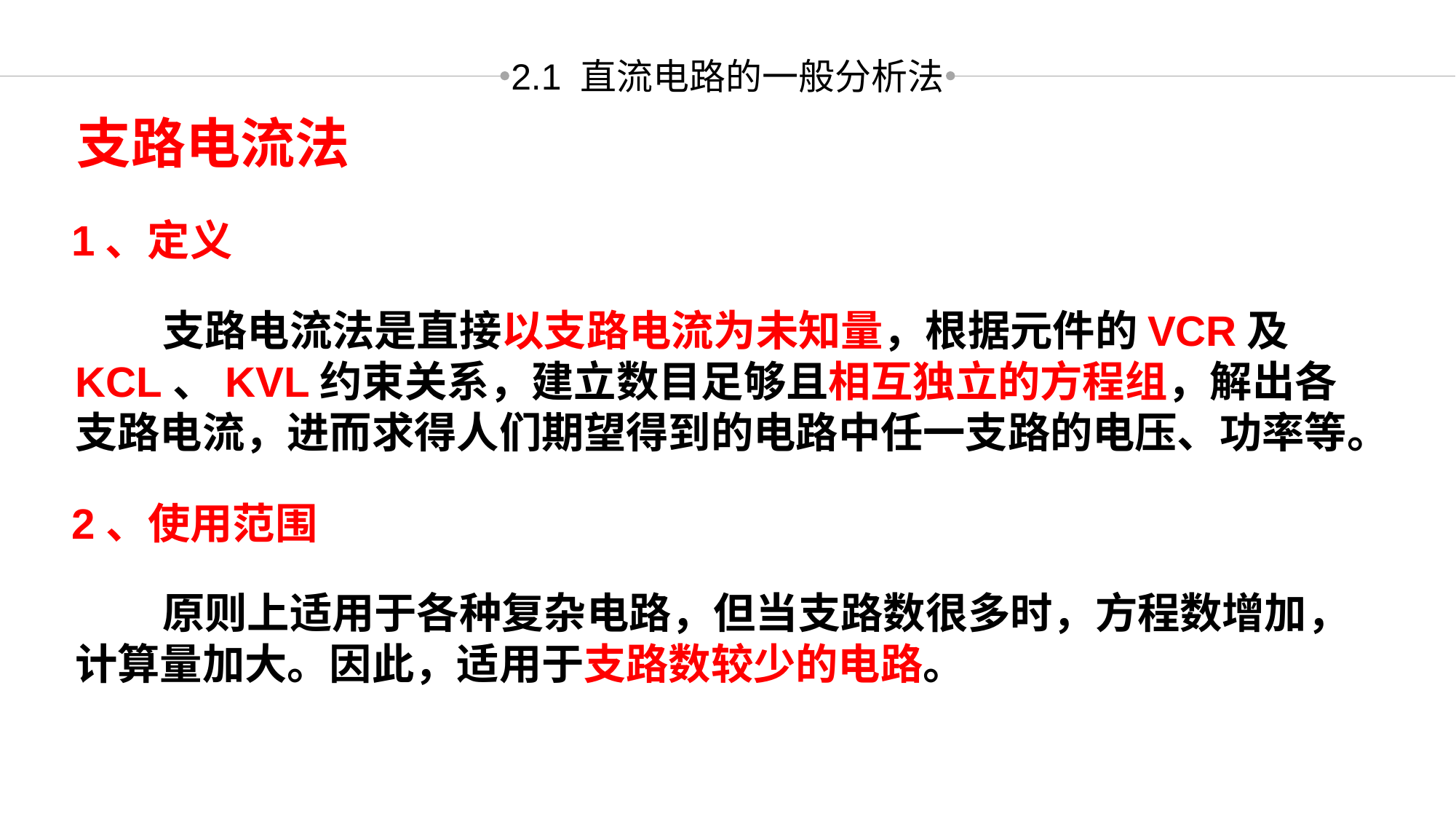

2.1 直流电路的一般分析法
支路电流法
1、定义
        支路电流法是直接以支路电流为未知量，根据元件的VCR及KCL、KVL约束关系，建立数目足够且相互独立的方程组，解出各支路电流，进而求得人们期望得到的电路中任一支路的电压、功率等。
2、使用范围
        原则上适用于各种复杂电路，但当支路数很多时，方程数增加，计算量加大。因此，适用于支路数较少的电路。